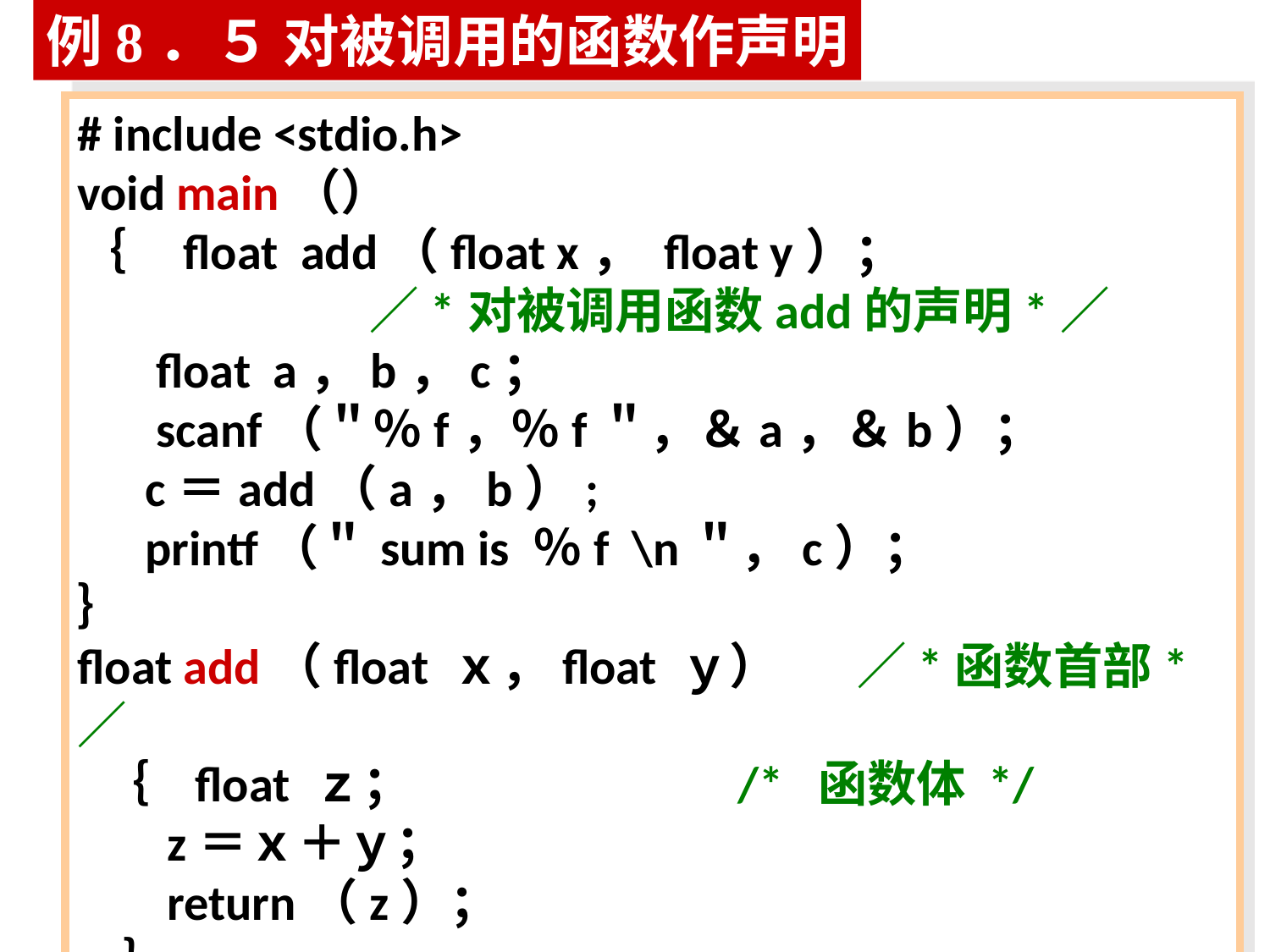

例8．５ 对被调用的函数作声明
# include <stdio.h>
void main（）
｛    float  add（float x， float y）；
                         ／*对被调用函数add的声明*／
       float  a，b，c；
       scanf（＂％f，％f＂，＆a，＆b）；
      c＝add（a，b）;
      printf（＂sum is ％f  \n＂，c）；
｝
float add（float ｘ，float ｙ）       ／*函数首部*／
 ｛   float ｚ；                            /*  函数体 */
        z＝ｘ＋ｙ；
        return（z）；
   ｝
41